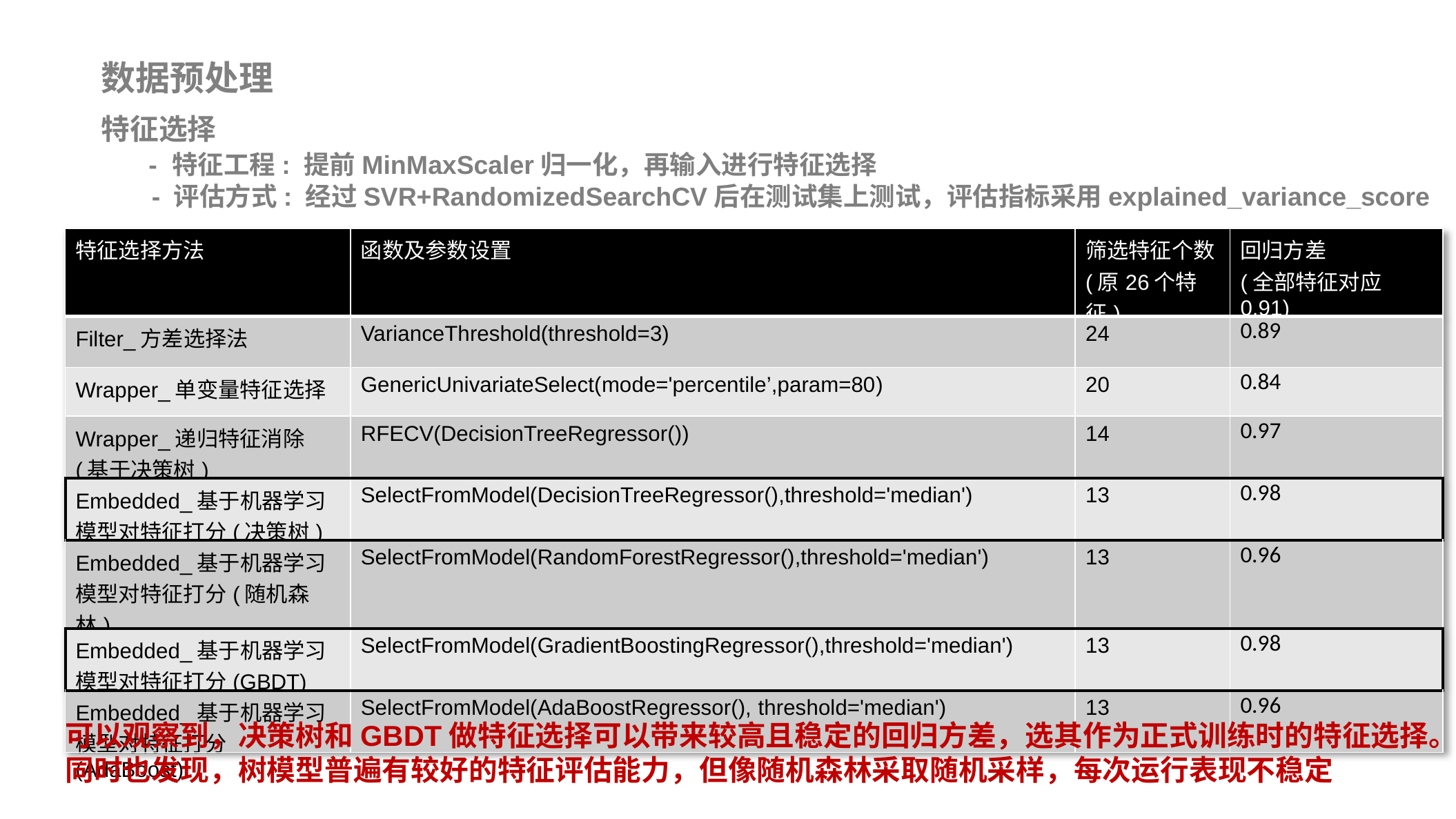

数据预处理
特征选择
      - 特征工程: 提前MinMaxScaler归一化，再输入进行特征选择
       - 评估方式: 经过SVR+RandomizedSearchCV后在测试集上测试，评估指标采用explained_variance_score

| 特征选择方法 | 函数及参数设置 | 筛选特征个数(原26个特征) | 回归方差 (全部特征对应0.91) |
| --- | --- | --- | --- |
| Filter\_方差选择法 | VarianceThreshold(threshold=3) | 24 | 0.89 |
| Wrapper\_单变量特征选择 | GenericUnivariateSelect(mode='percentile’,param=80) | 20 | 0.84 |
| Wrapper\_递归特征消除(基于决策树) | RFECV(DecisionTreeRegressor()) | 14 | 0.97 |
| Embedded\_基于机器学习模型对特征打分(决策树) | SelectFromModel(DecisionTreeRegressor(),threshold='median') | 13 | 0.98 |
| Embedded\_基于机器学习模型对特征打分(随机森林) | SelectFromModel(RandomForestRegressor(),threshold='median') | 13 | 0.96 |
| Embedded\_基于机器学习模型对特征打分(GBDT) | SelectFromModel(GradientBoostingRegressor(),threshold='median') | 13 | 0.98 |
| Embedded\_基于机器学习模型对特征打分(AdaBoost) | SelectFromModel(AdaBoostRegressor(), threshold='median') | 13 | 0.96 |

可以观察到，决策树和GBDT做特征选择可以带来较高且稳定的回归方差，选其作为正式训练时的特征选择。同时也发现，树模型普遍有较好的特征评估能力，但像随机森林采取随机采样，每次运行表现不稳定